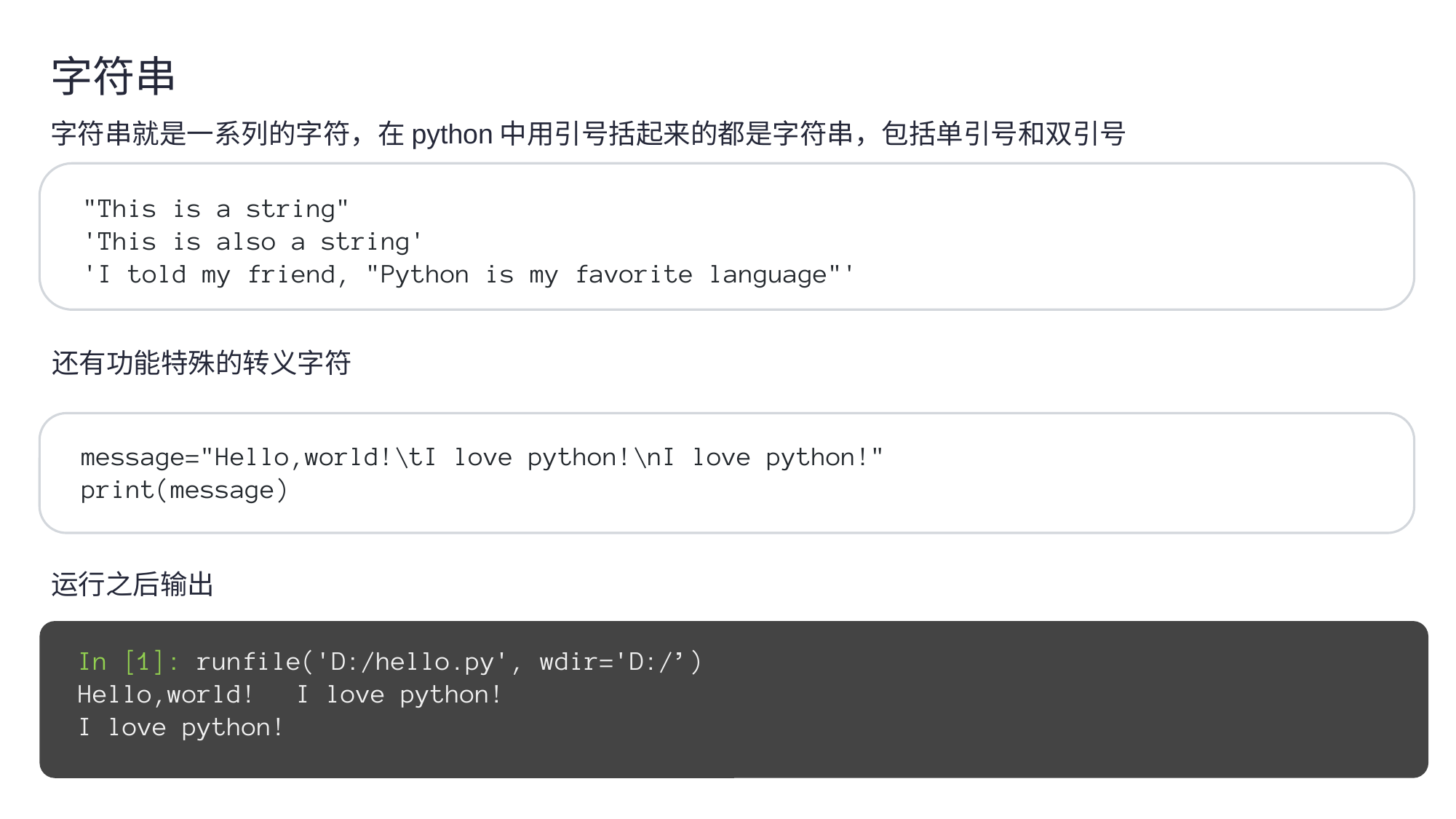

字符串
字符串就是一系列的字符，在python中用引号括起来的都是字符串，包括单引号和双引号
"This is a string"
'This is also a string'
'I told my friend, "Python is my favorite language"'
还有功能特殊的转义字符
message="Hello,world!\tI love python!\nI love python!"
print(message)
运行之后输出
In [1]: runfile('D:/hello.py', wdir='D:/’)
Hello,world!	I love python!
I love python!